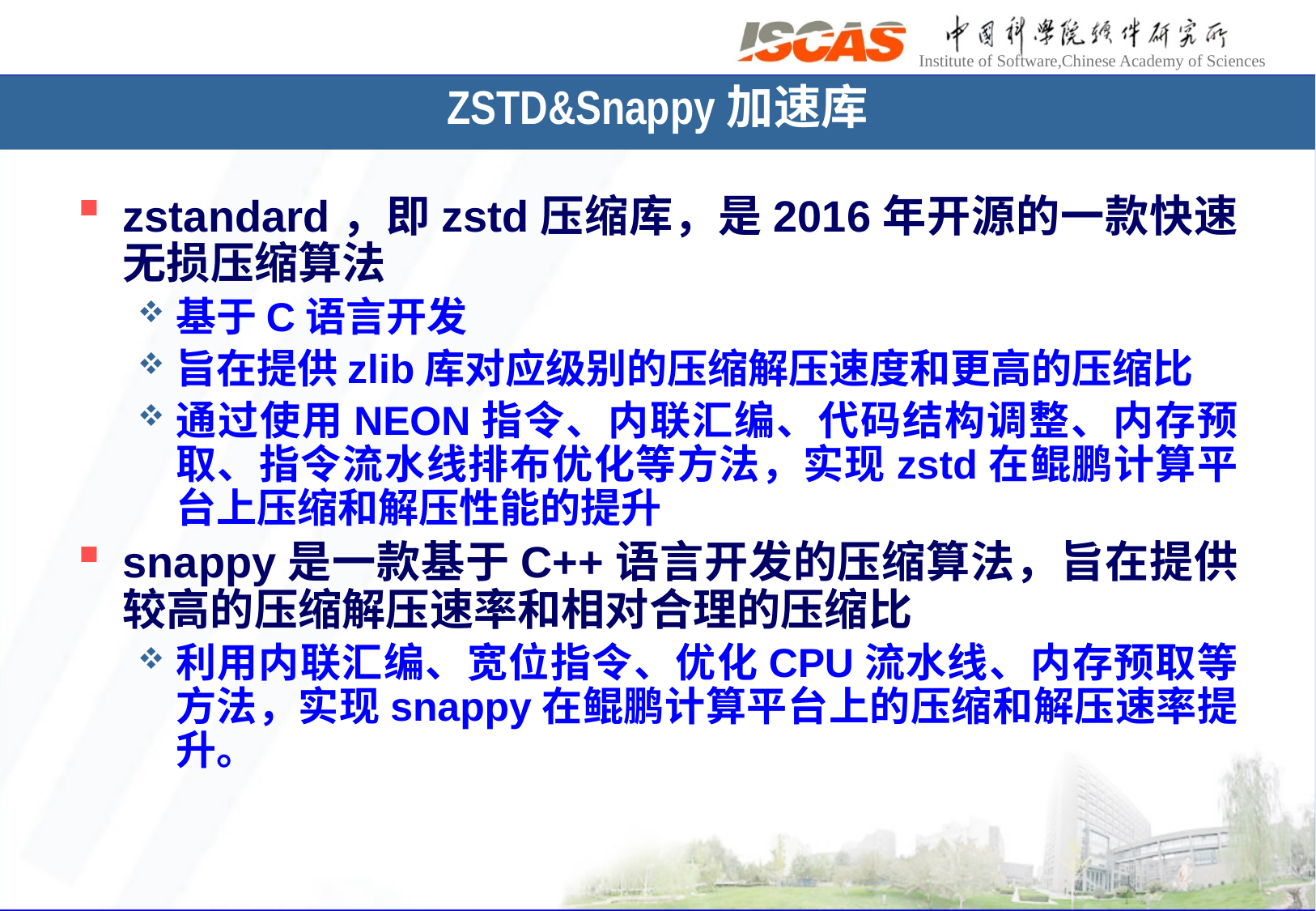

# ZSTD&Snappy加速库
zstandard，即zstd压缩库，是2016年开源的一款快速无损压缩算法
基于C语言开发
旨在提供zlib库对应级别的压缩解压速度和更高的压缩比
通过使用NEON指令、内联汇编、代码结构调整、内存预取、指令流水线排布优化等方法，实现zstd在鲲鹏计算平台上压缩和解压性能的提升
snappy是一款基于C++语言开发的压缩算法，旨在提供较高的压缩解压速率和相对合理的压缩比
利用内联汇编、宽位指令、优化CPU流水线、内存预取等方法，实现snappy在鲲鹏计算平台上的压缩和解压速率提升。